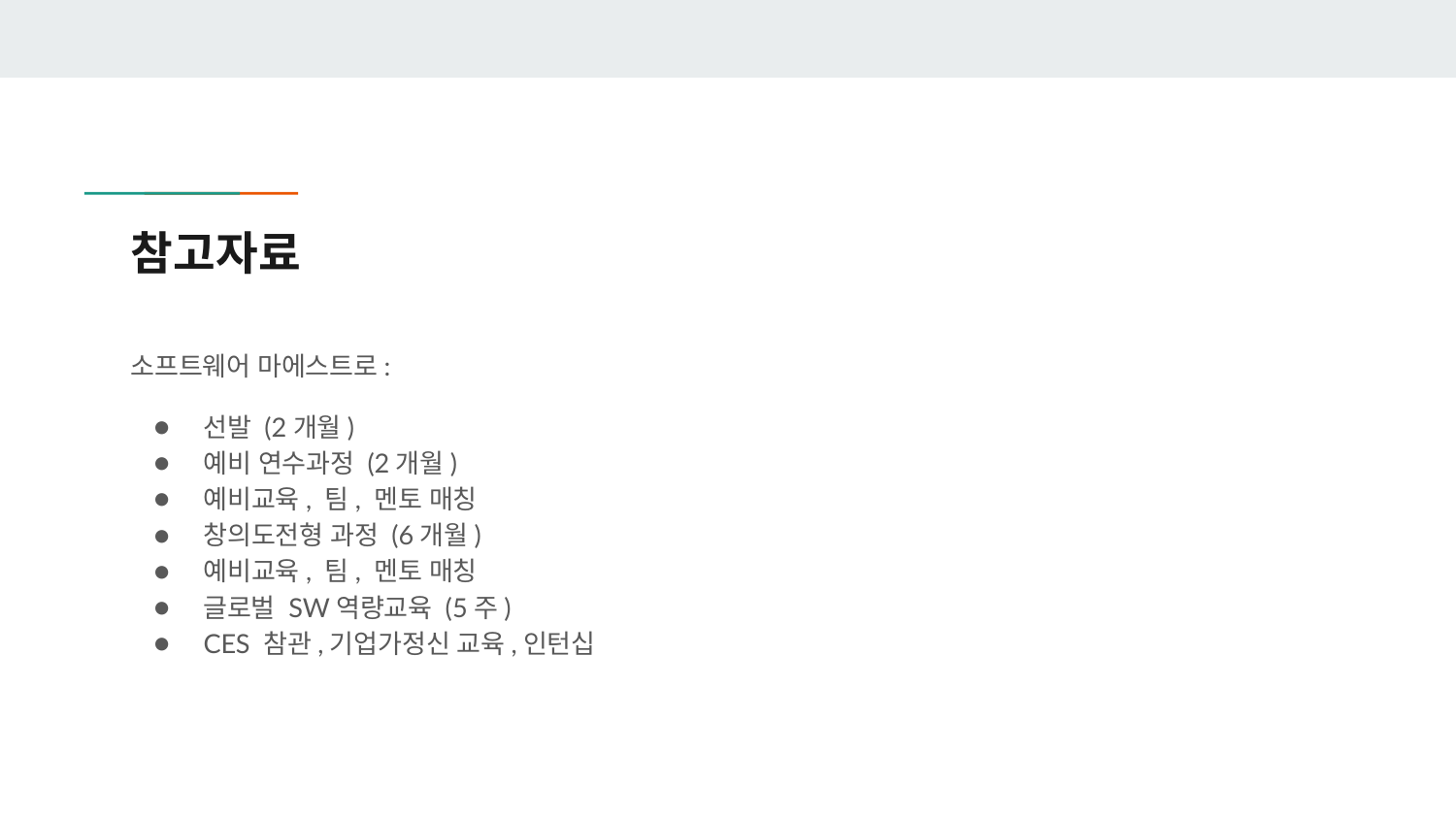

# 참고자료
소프트웨어 마에스트로:
선발 (2개월)
예비 연수과정 (2개월)
예비교육, 팀, 멘토 매칭
창의도전형 과정 (6개월)
예비교육, 팀, 멘토 매칭
글로벌 SW역량교육 (5주)
CES 참관,기업가정신 교육,인턴십